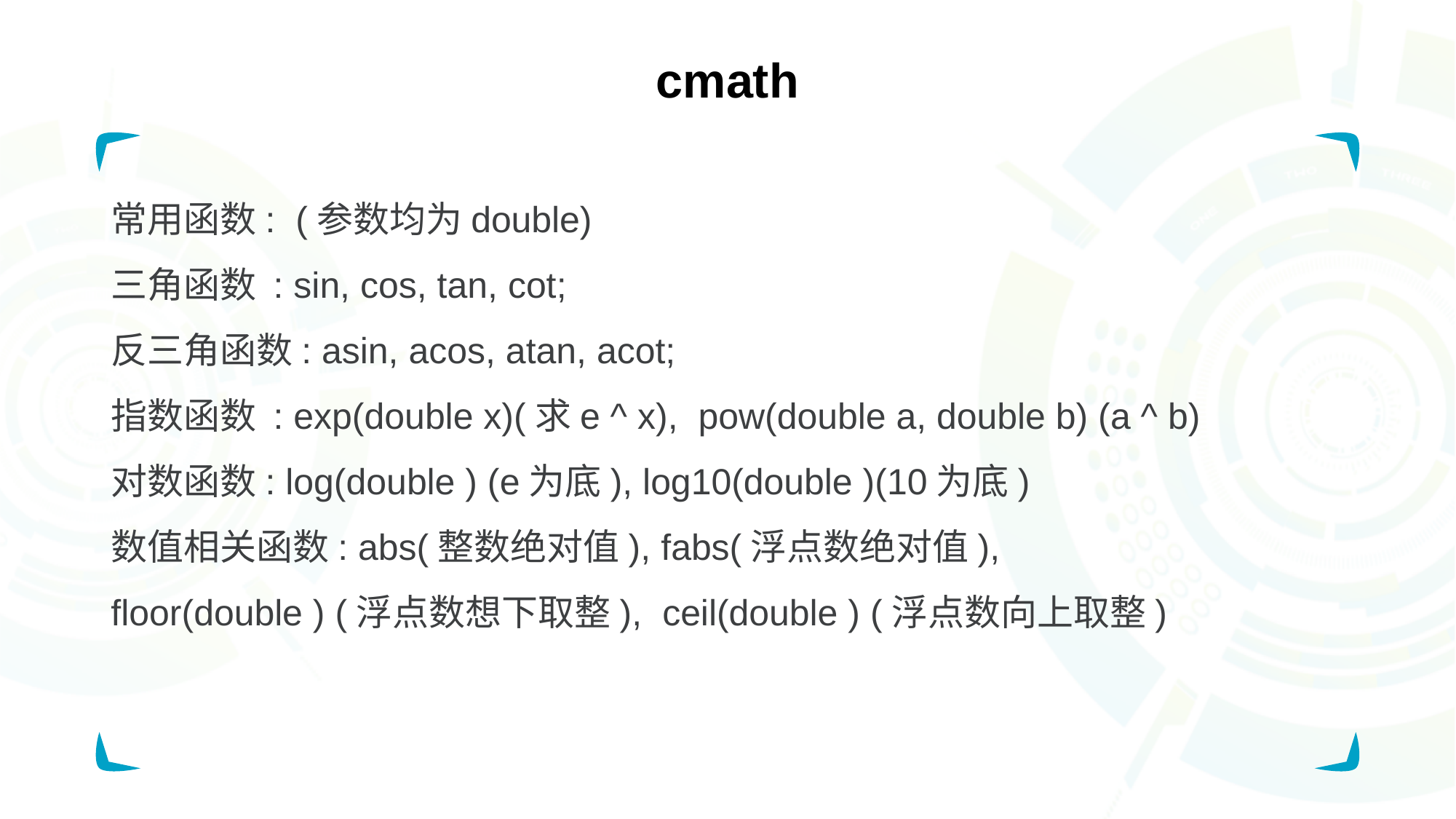

# cmath

常用函数:  (参数均为double)
三角函数 : sin, cos, tan, cot;
反三角函数: asin, acos, atan, acot;
指数函数 : exp(double x)(求e ^ x),  pow(double a, double b) (a ^ b)
对数函数: log(double ) (e为底), log10(double )(10为底)
数值相关函数: abs(整数绝对值), fabs(浮点数绝对值),
floor(double ) (浮点数想下取整),  ceil(double ) (浮点数向上取整)